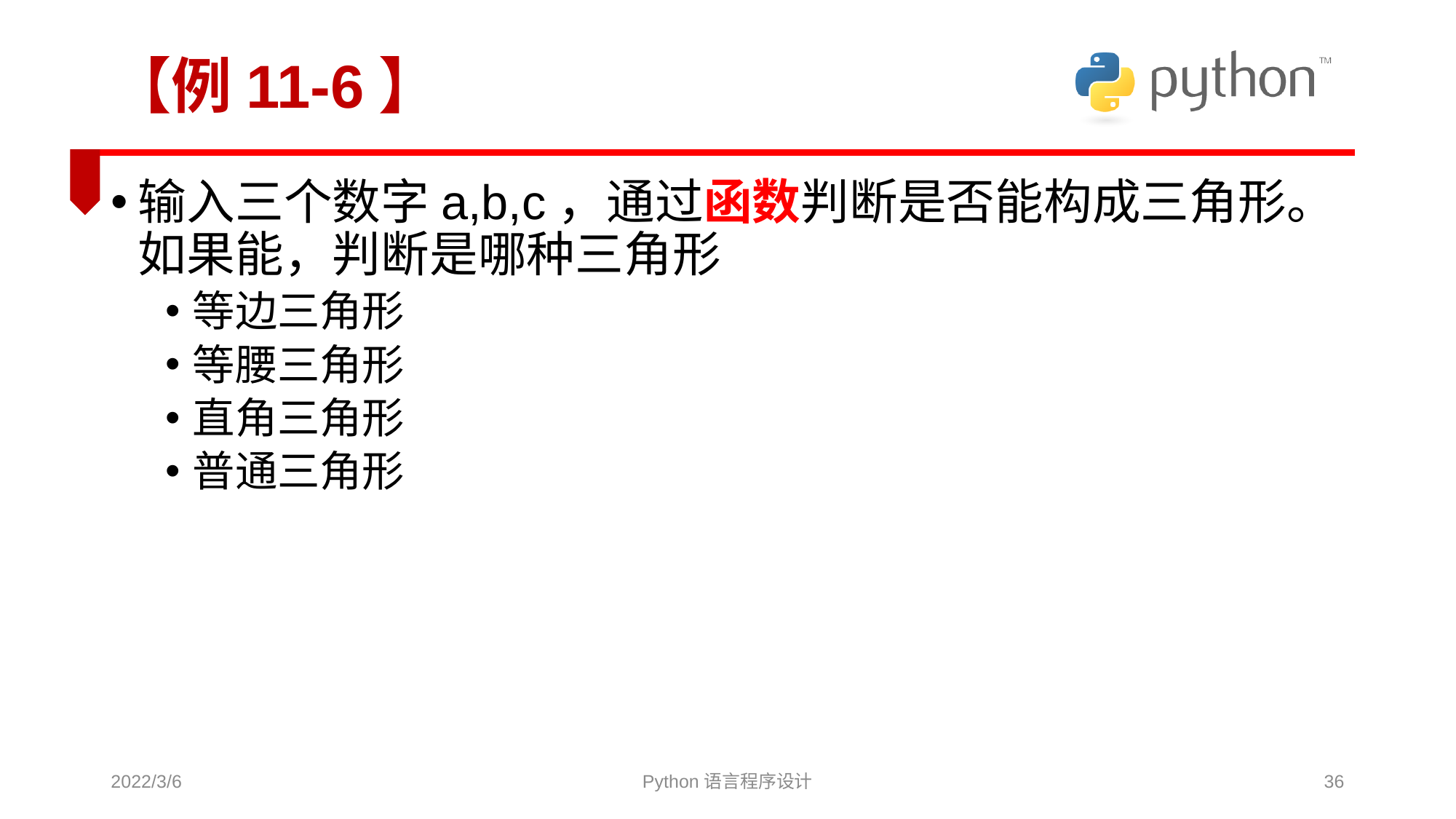

# 【例11-6】
输入三个数字a,b,c，通过函数判断是否能构成三角形。如果能，判断是哪种三角形
等边三角形
等腰三角形
直角三角形
普通三角形

2022/3/6
Python语言程序设计
36